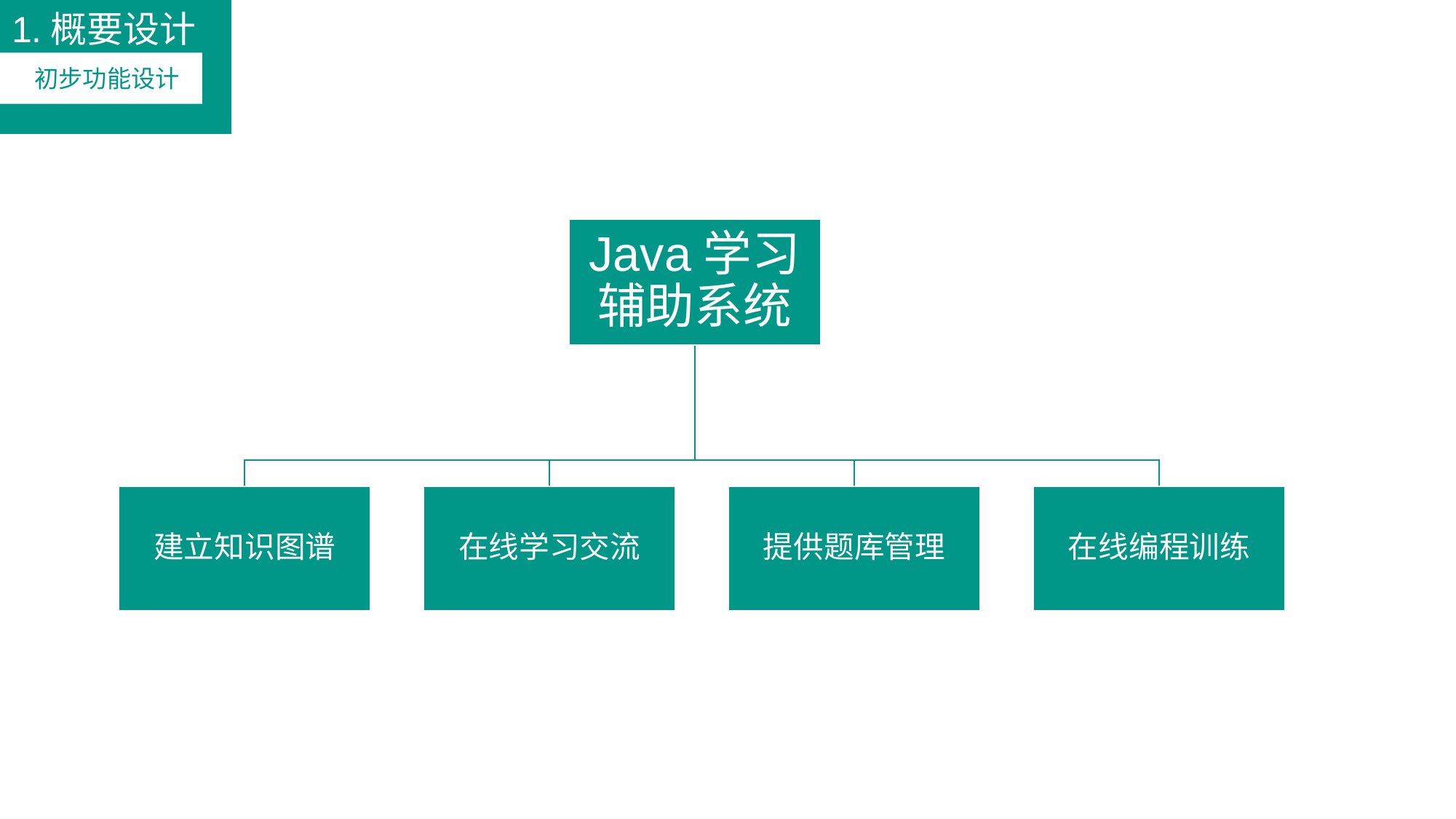

1.概要设计

初步功能设计
概要设计
Java学习辅助系统

建立知识图谱
在线学习交流
提供题库管理
在线编程训练